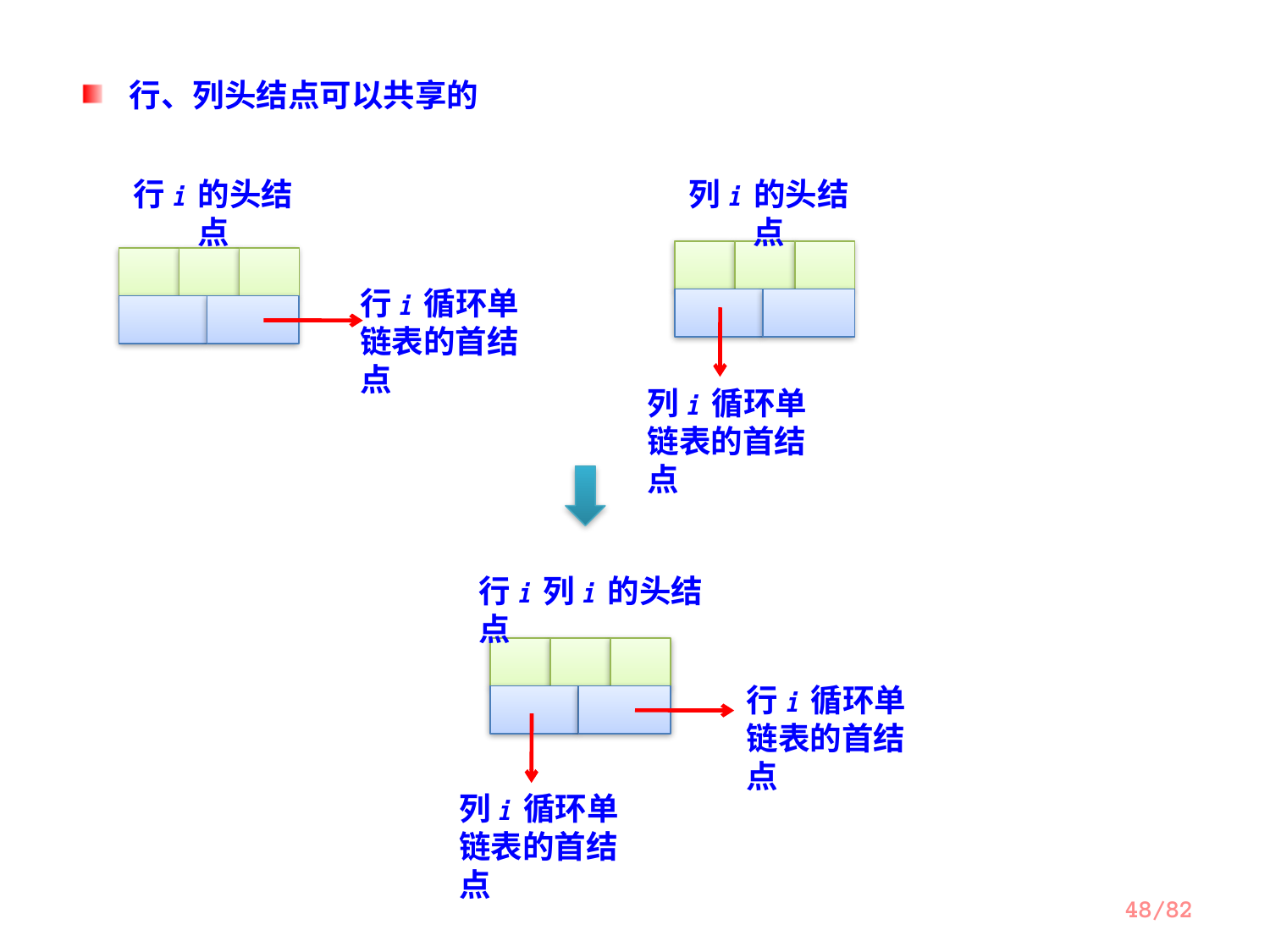

行、列头结点可以共享的
行i的头结点

行i循环单链表的首结点

列i的头结点

列i循环单链表的首结点

行i列i的头结点

行i循环单链表的首结点

列i循环单链表的首结点
48/82